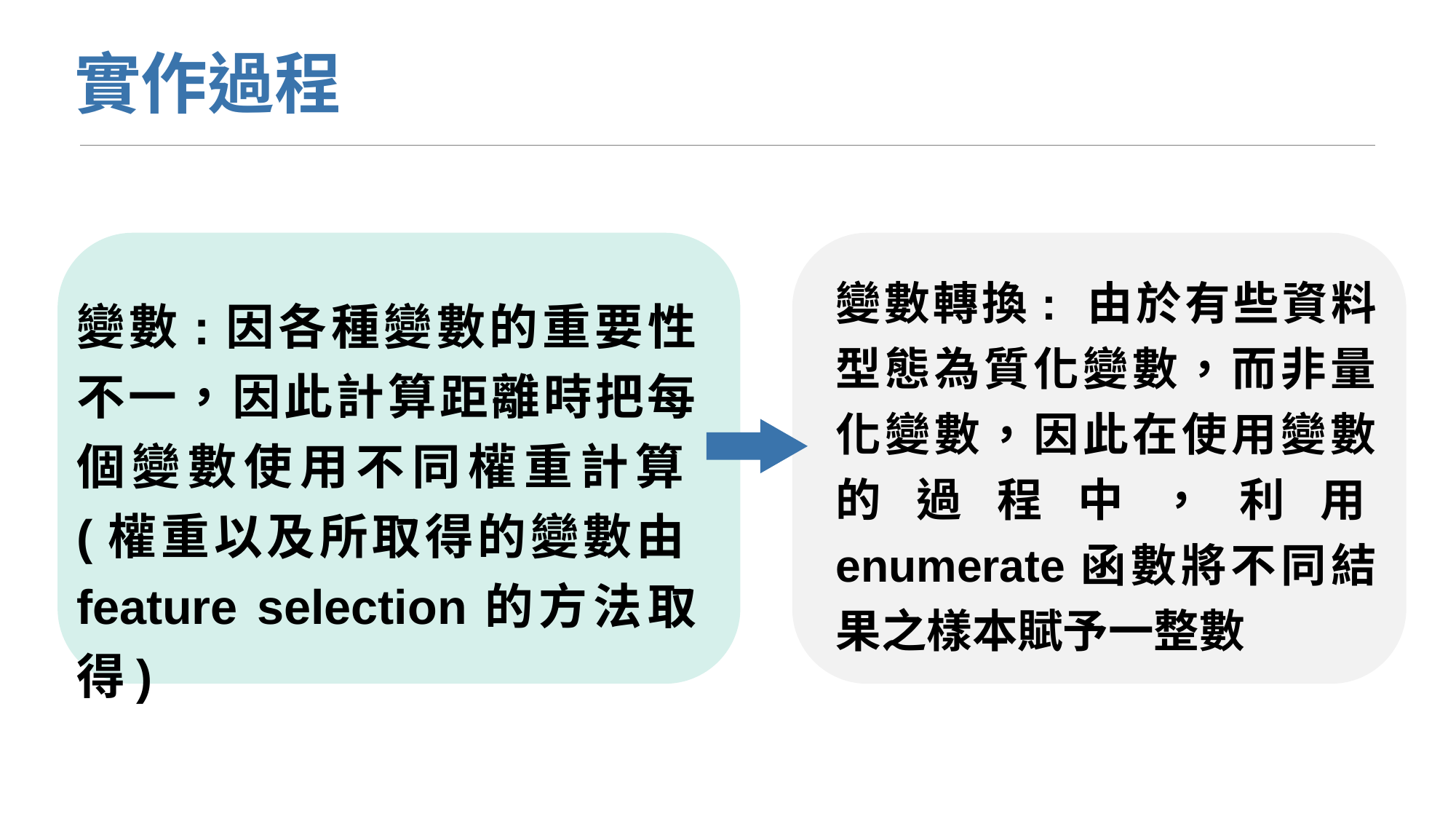

實作過程

變數轉換: 由於有些資料型態為質化變數，而非量化變數，因此在使用變數的過程中，利用enumerate函數將不同結果之樣本賦予一整數

變數:因各種變數的重要性不一，因此計算距離時把每個變數使用不同權重計算(權重以及所取得的變數由feature selection的方法取得)